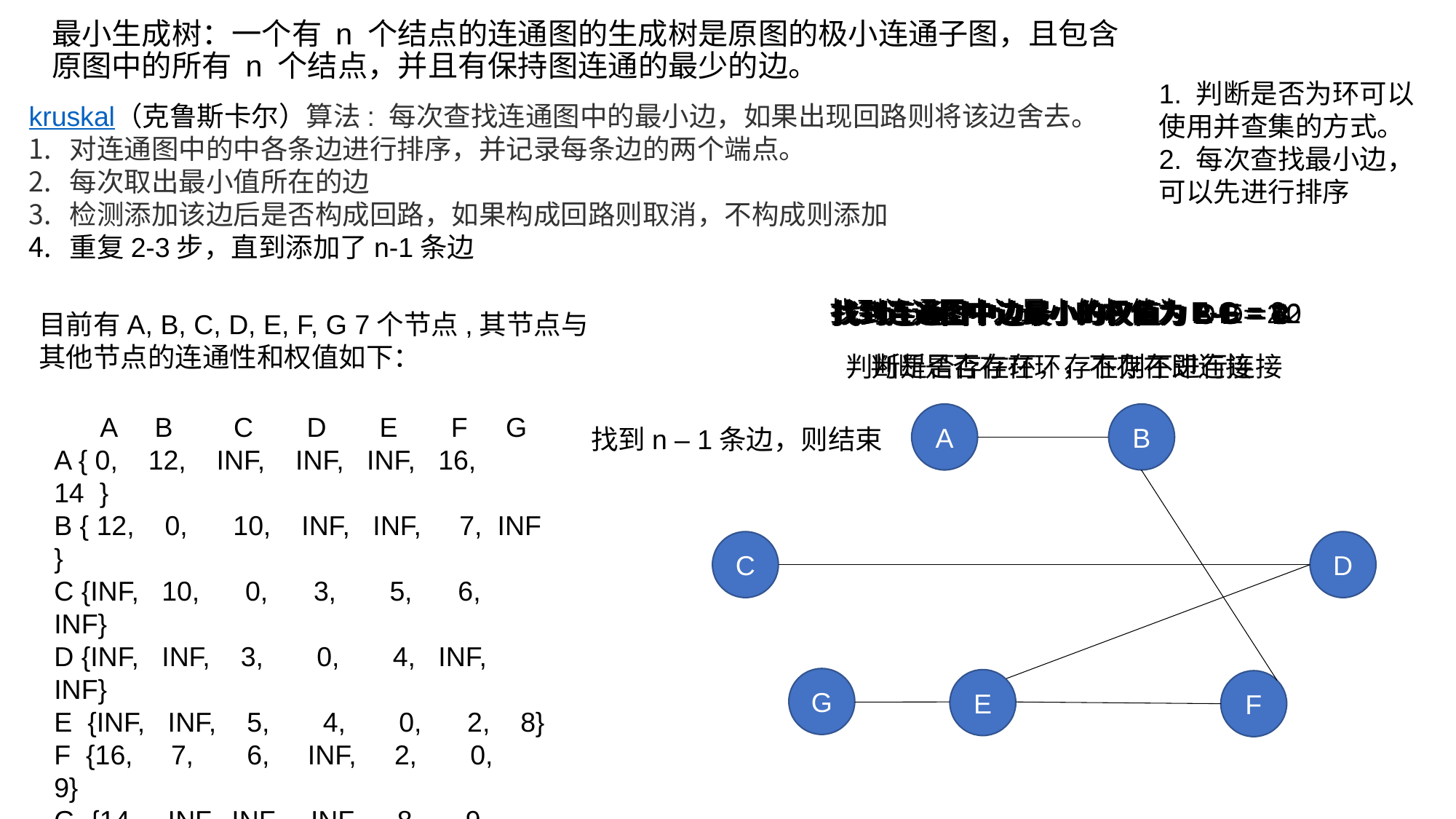

# 最小生成树：一个有 n 个结点的连通图的生成树是原图的极小连通子图，且包含原图中的所有 n 个结点，并且有保持图连通的最少的边。
1. 判断是否为环可以
使用并查集的方式。
2. 每次查找最小边，
可以先进行排序
kruskal（克鲁斯卡尔）算法: 每次查找连通图中的最小边，如果出现回路则将该边舍去。
对连通图中的中各条边进行排序，并记录每条边的两个端点。
每次取出最小值所在的边
检测添加该边后是否构成回路，如果构成回路则取消，不构成则添加
重复2-3步，直到添加了n-1条边
找到连通图中边最小的权值为E-G = 8
找到连通图中边最小的权值为C-E = 5
找到连通图中边最小的权值为B-C = 10
找到连通图中边最小的权值为A-B = 12
找到连通图中边最小的权值为C-F = 6
找到连通图中边最小的权值为E-F = 2
找到连通图中边最小的权值为D-E = 4
找到连通图中边最小的权值为B-F = 7
找到连通图中边最小的权值为C-D = 3
找到连通图中边最小的权值为F-G = 9
目前有A, B, C, D, E, F, G 7个节点,其节点与
其他节点的连通性和权值如下：
判断是否存在环，不存在即连接
判断是否存在环，存在则不进行连接
A
B
      A     B        C       D       E       F     G
A { 0,    12,    INF,    INF,   INF,   16,   14  }
B { 12,    0,      10,    INF,   INF,     7,  INF }
C {INF,   10,      0,      3,       5,      6,   INF}
D {INF,   INF,    3,       0,       4,   INF,  INF}
E  {INF,   INF,    5,       4,       0,      2,    8}
F  {16,     7,       6,     INF,     2,       0,    9}
G  {14,    INF,  INF,    INF,     8,      9      0}
找到n – 1条边，则结束
C
D
G
E
F